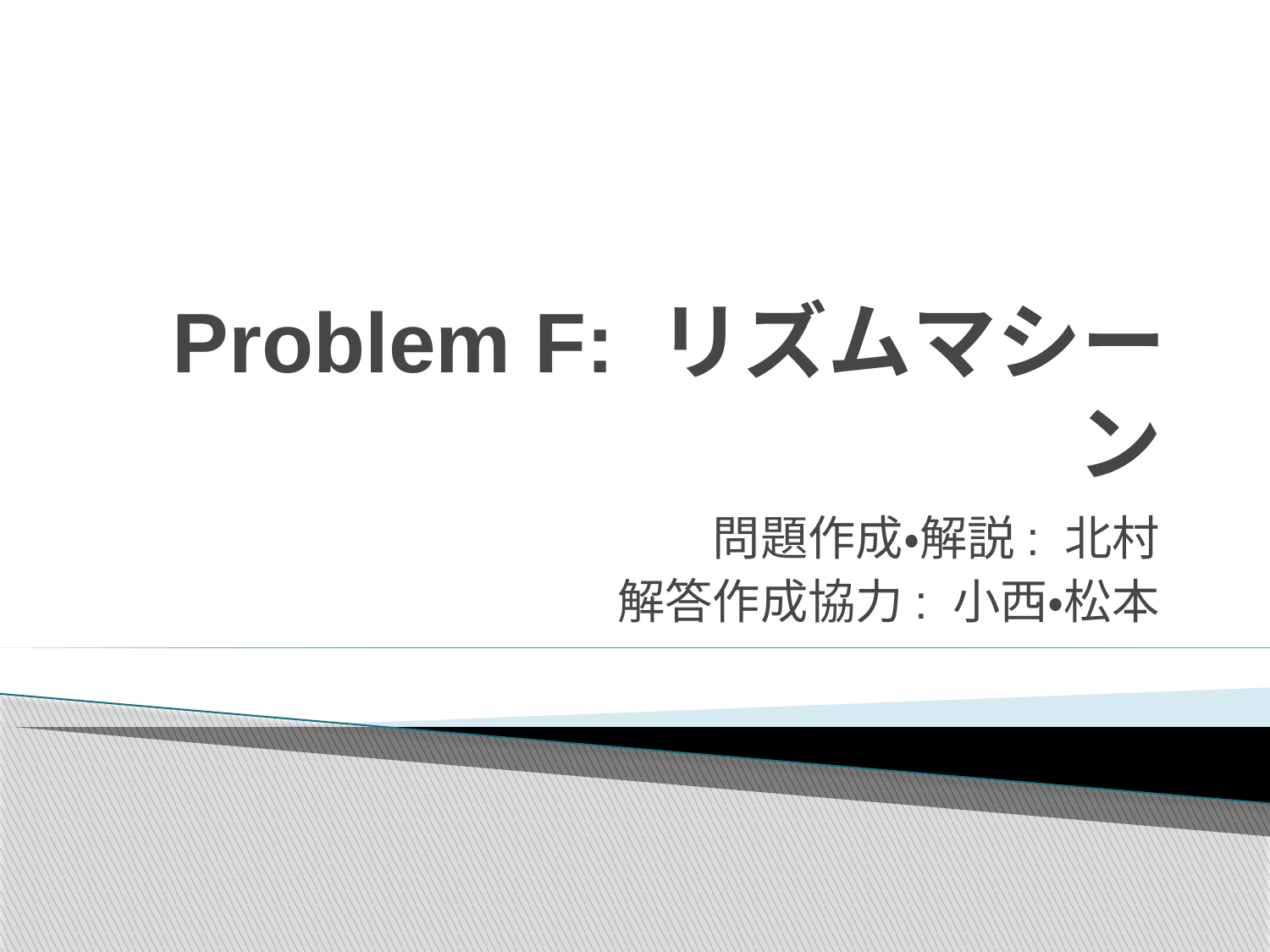

# Problem F: リズムマシーン
問題作成・解説: 北村
解答作成協力: 小西・松本